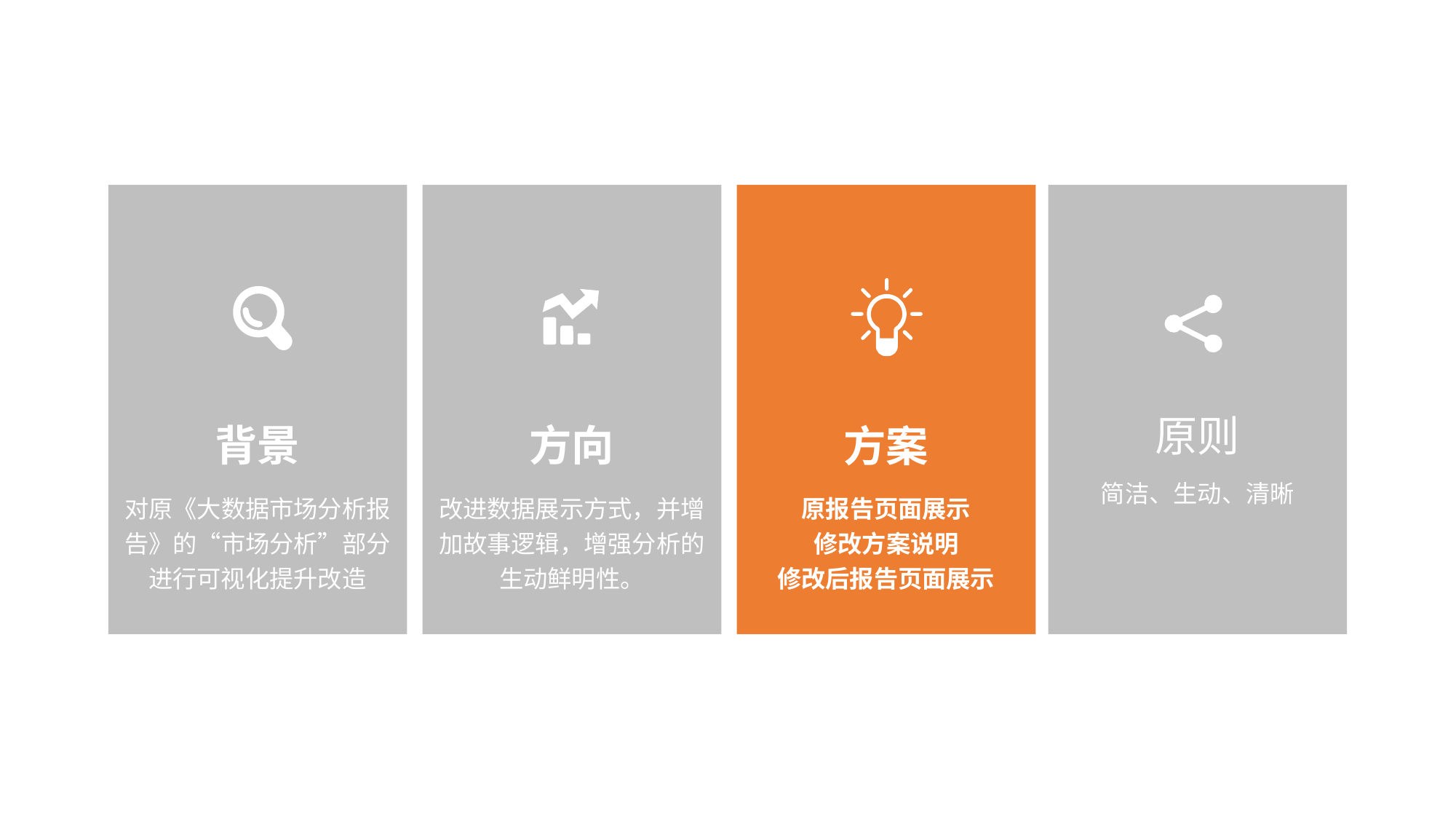

背景
对原《大数据市场分析报告》的“市场分析”部分进行可视化提升改造
方向
改进数据展示方式，并增加故事逻辑，增强分析的生动鲜明性。
方案
原报告页面展示
修改方案说明
修改后报告页面展示

原则
简洁、生动、清晰